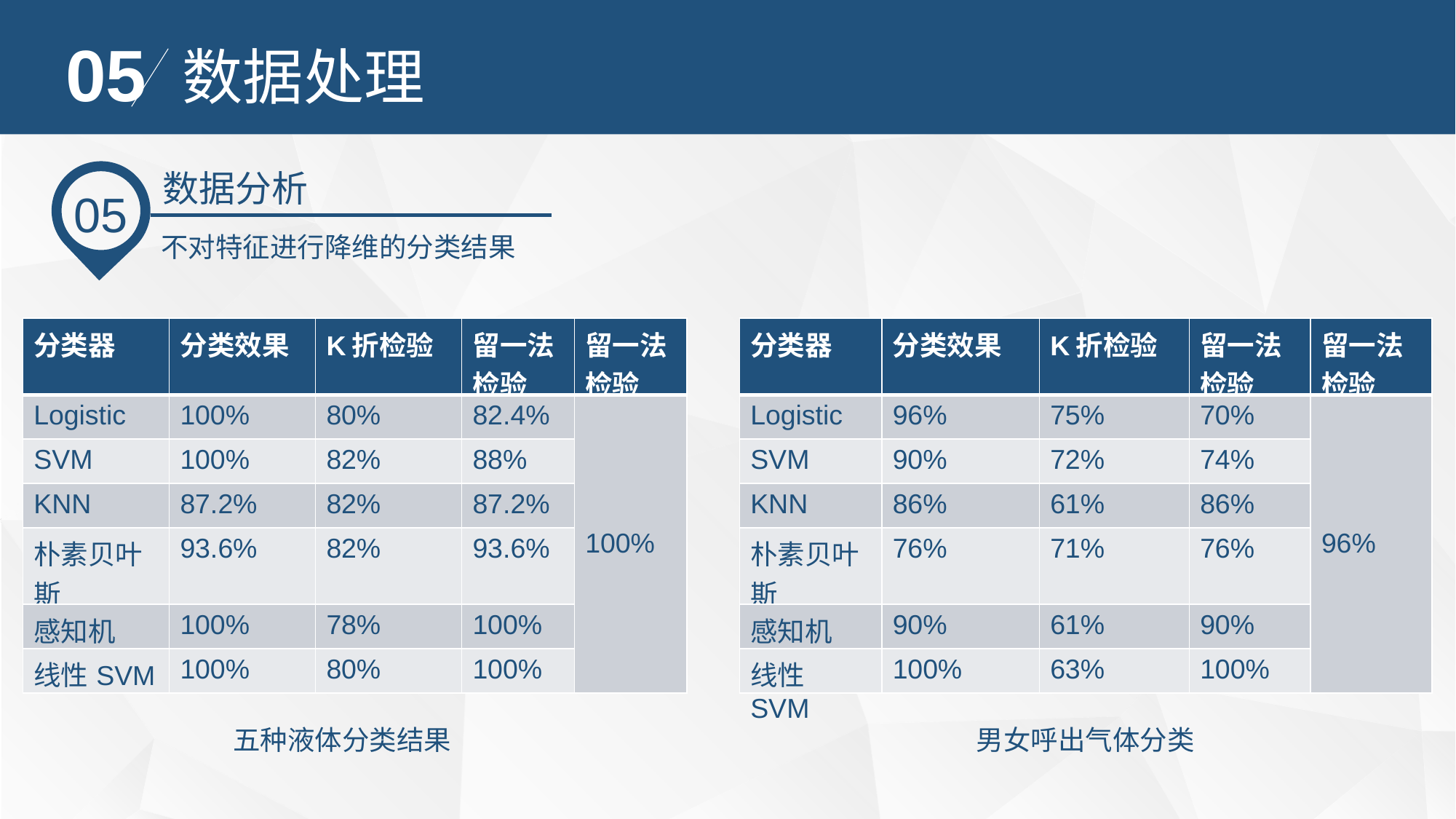

05
数据处理
数据分析
05
不对特征进行降维的分类结果
| 分类器 | 分类效果 | K折检验 | 留一法检验 | 留一法检验 |
| --- | --- | --- | --- | --- |
| Logistic | 100% | 80% | 82.4% | 100% |
| SVM | 100% | 82% | 88% |  |
| KNN | 87.2% | 82% | 87.2% |  |
| 朴素贝叶斯 | 93.6% | 82% | 93.6% |  |
| 感知机 | 100% | 78% | 100% |  |
| 线性SVM | 100% | 80% | 100% |  |
| 分类器 | 分类效果 | K折检验 | 留一法检验 | 留一法检验 |
| --- | --- | --- | --- | --- |
| Logistic | 96% | 75% | 70% | 96% |
| SVM | 90% | 72% | 74% |  |
| KNN | 86% | 61% | 86% |  |
| 朴素贝叶斯 | 76% | 71% | 76% |  |
| 感知机 | 90% | 61% | 90% |  |
| 线性SVM | 100% | 63% | 100% |  |
五种液体分类结果
男女呼出气体分类